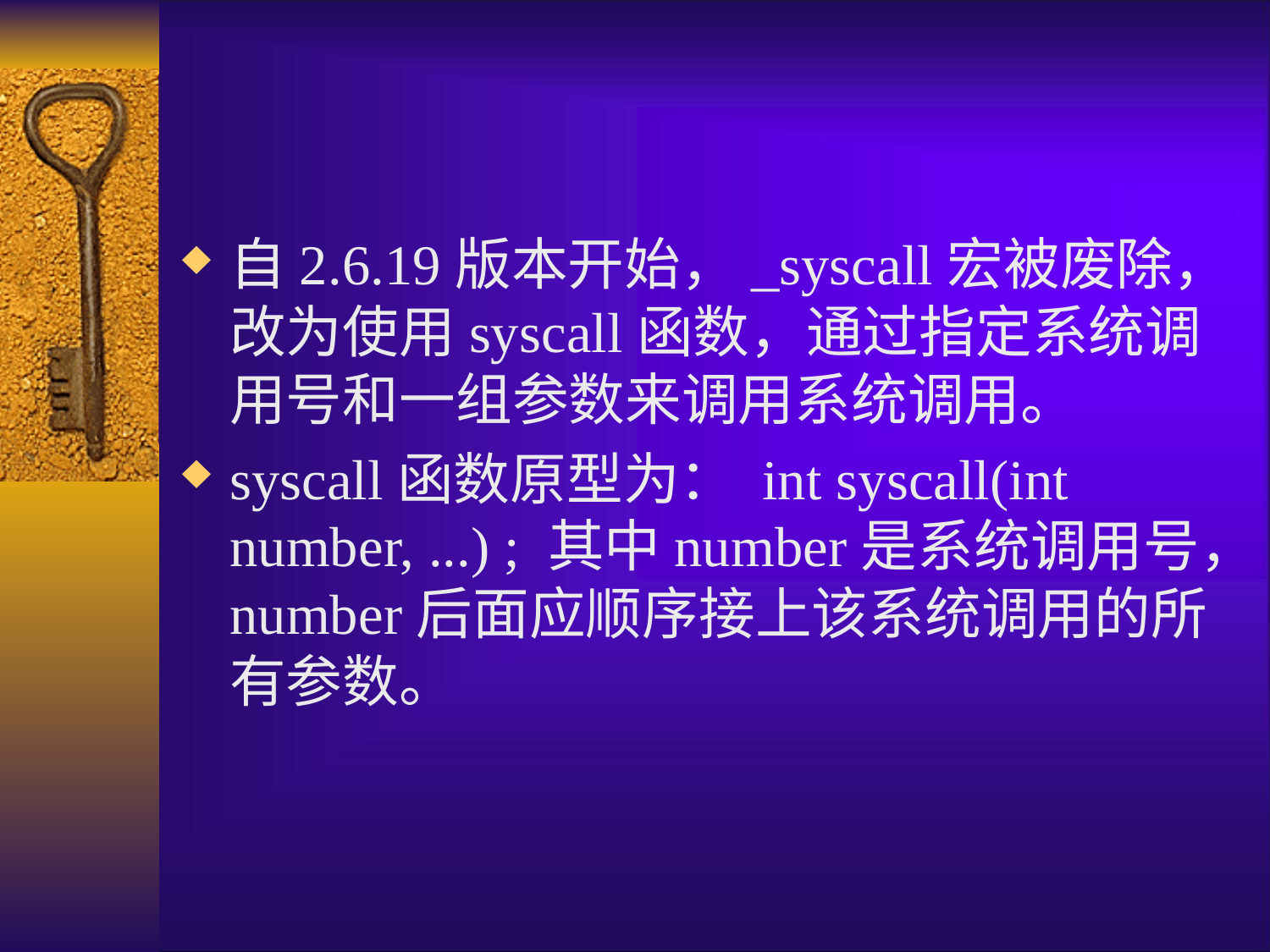

自2.6.19版本开始，_syscall宏被废除，改为使用syscall函数，通过指定系统调用号和一组参数来调用系统调用。
syscall函数原型为： int syscall(int number, ...) ; 其中number是系统调用号，number后面应顺序接上该系统调用的所有参数。